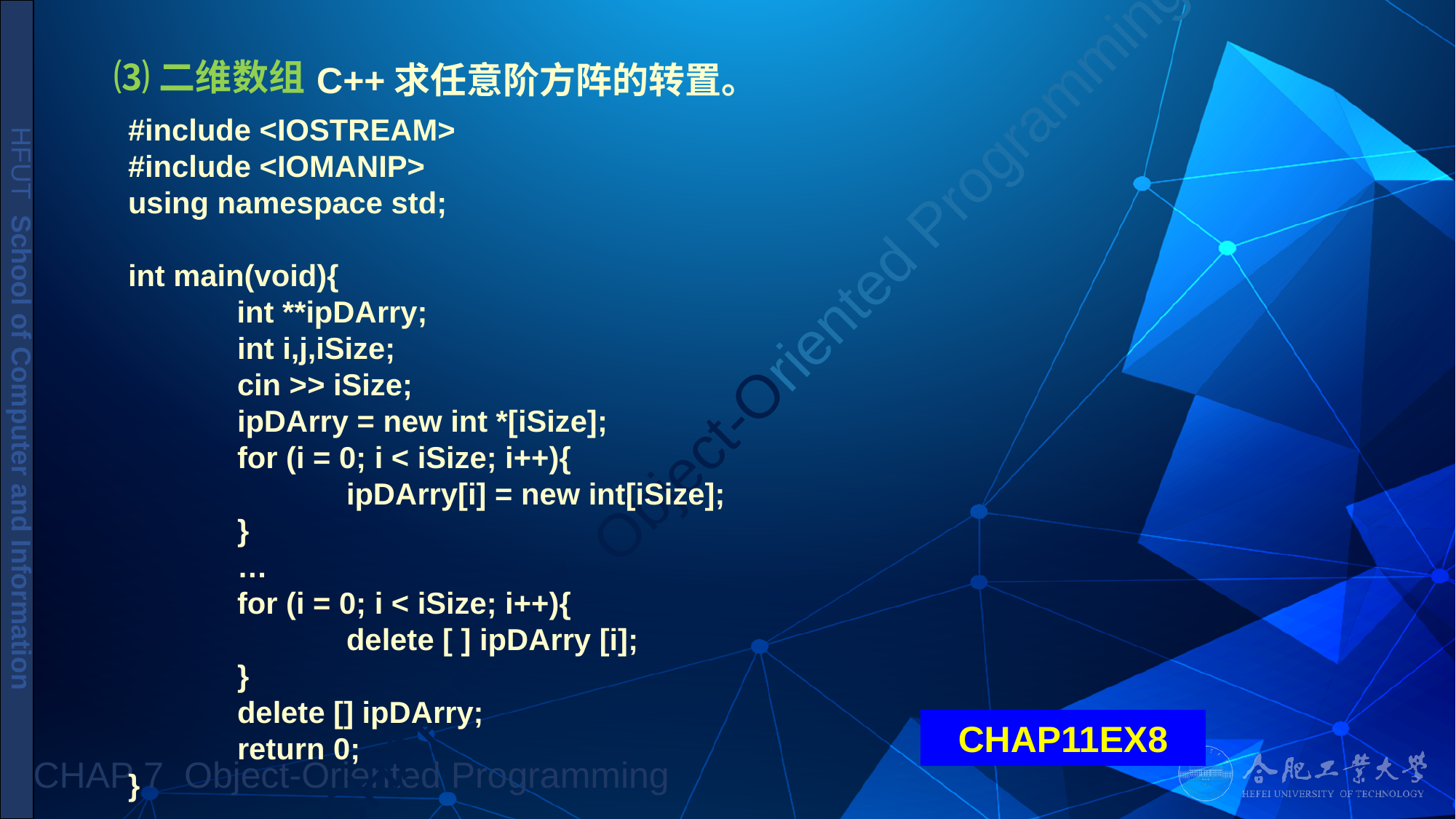

# ⑶二维数组
        C++求任意阶方阵的转置。
#include <IOSTREAM>
#include <IOMANIP>
using namespace std;

int main(void){
             int **ipDArry;
	int i,j,iSize;
	cin >> iSize;
	ipDArry = new int *[iSize];
	for (i = 0; i < iSize; i++){
		ipDArry[i] = new int[iSize];
	}
	…
	for (i = 0; i < iSize; i++){
		delete [ ] ipDArry [i];
	}
	delete [] ipDArry;
	return 0;
}
CHAP11EX8